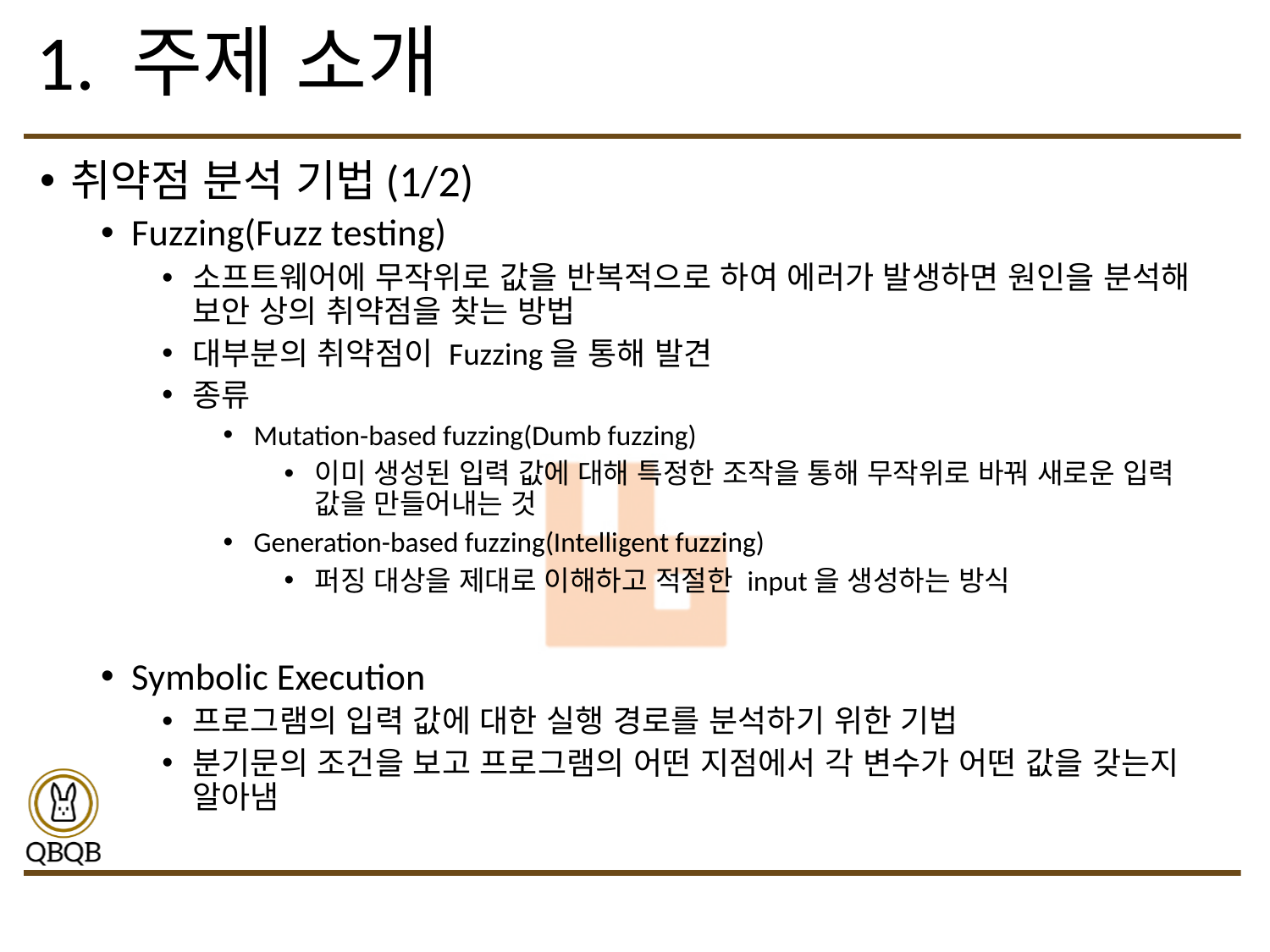

# 1. 주제 소개
취약점 분석 기법(1/2)
Fuzzing(Fuzz testing)
소프트웨어에 무작위로 값을 반복적으로 하여 에러가 발생하면 원인을 분석해 보안 상의 취약점을 찾는 방법
대부분의 취약점이 Fuzzing을 통해 발견
종류
Mutation-based fuzzing(Dumb fuzzing)
이미 생성된 입력 값에 대해 특정한 조작을 통해 무작위로 바꿔 새로운 입력 값을 만들어내는 것
Generation-based fuzzing(Intelligent fuzzing)
퍼징 대상을 제대로 이해하고 적절한 input을 생성하는 방식

Symbolic Execution
프로그램의 입력 값에 대한 실행 경로를 분석하기 위한 기법
분기문의 조건을 보고 프로그램의 어떤 지점에서 각 변수가 어떤 값을 갖는지 알아냄